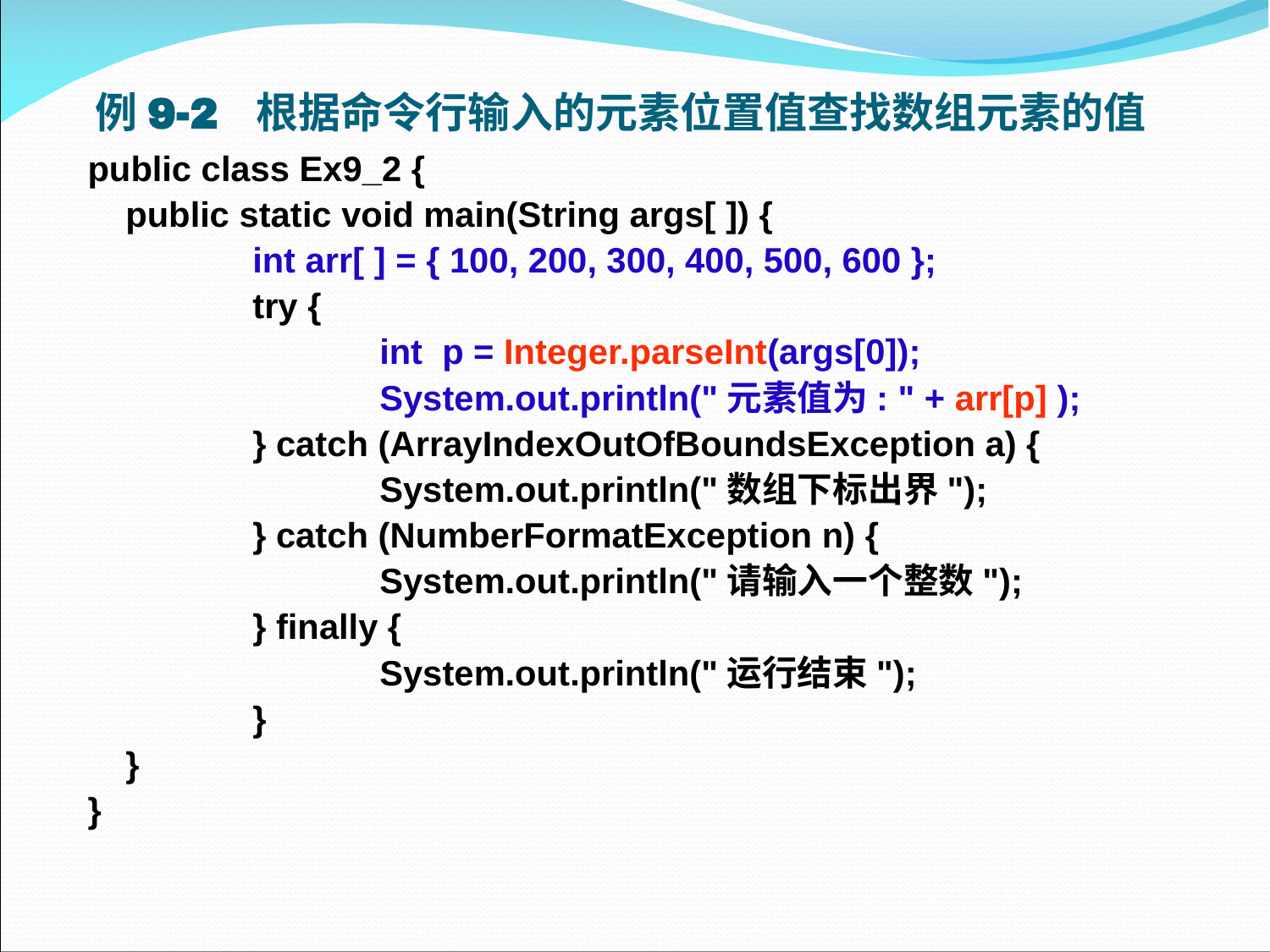

# 例9-2  根据命令行输入的元素位置值查找数组元素的值
public class Ex9_2 {
	public static void main(String args[ ]) {
		int arr[ ] = { 100, 200, 300, 400, 500, 600 };
		try {
			int  p = Integer.parseInt(args[0]);
			System.out.println("元素值为: " + arr[p] );
		} catch (ArrayIndexOutOfBoundsException a) {
			System.out.println("数组下标出界");
		} catch (NumberFormatException n) {
			System.out.println("请输入一个整数");
		} finally {
			System.out.println("运行结束");
		}
	}
}